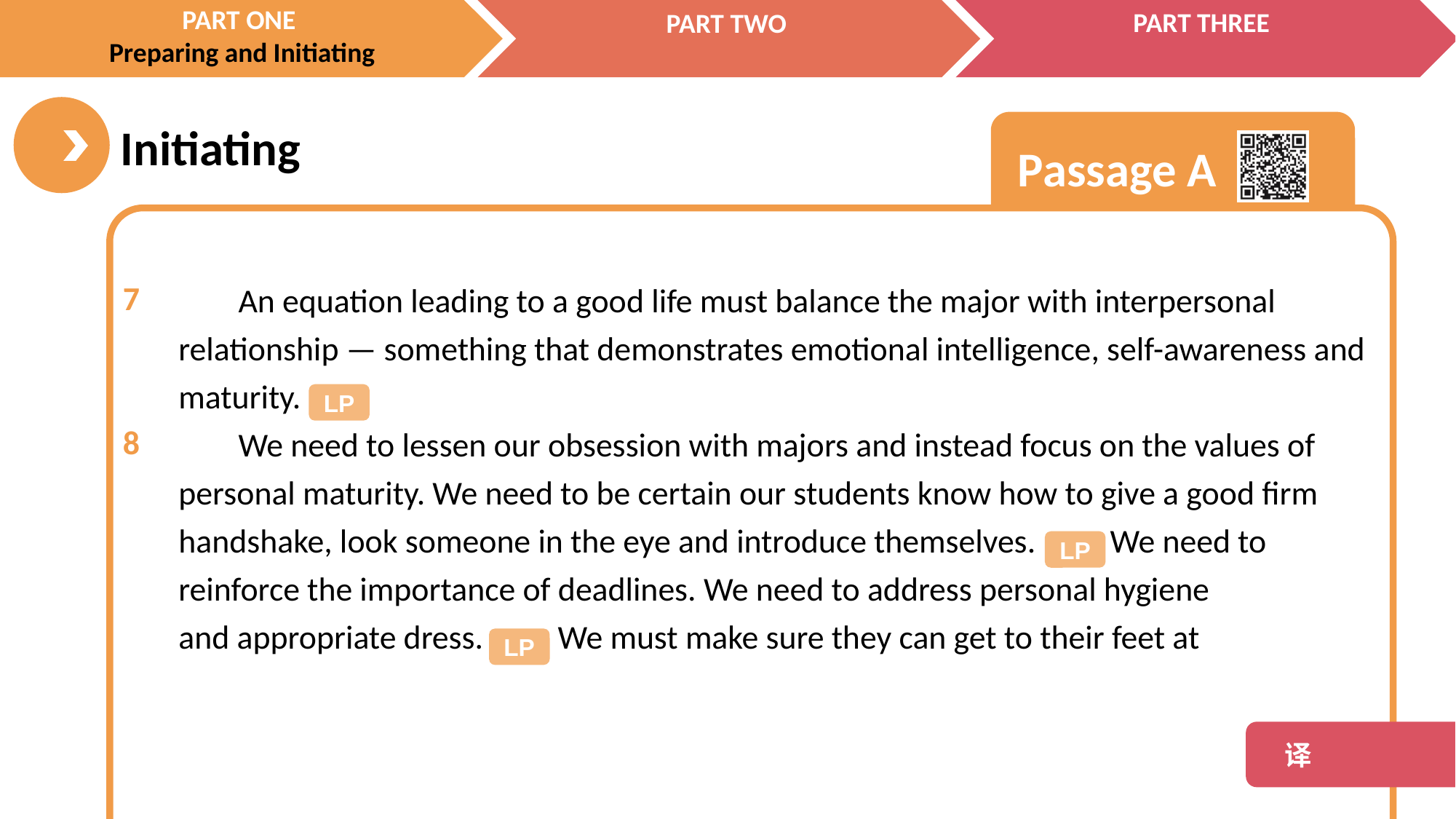

An equation leading to a good life must balance the major with interpersonal
relationship — something that demonstrates emotional intelligence, self-awareness and
maturity.
        We need to lessen our obsession with majors and instead focus on the values of personal maturity. We need to be certain our students know how to give a good firm
handshake, look someone in the eye and introduce themselves.          We need to reinforce the importance of deadlines. We need to address personal hygiene
and appropriate dress.          We must make sure they can get to their feet at

7

8

LP
LP
LP
   译